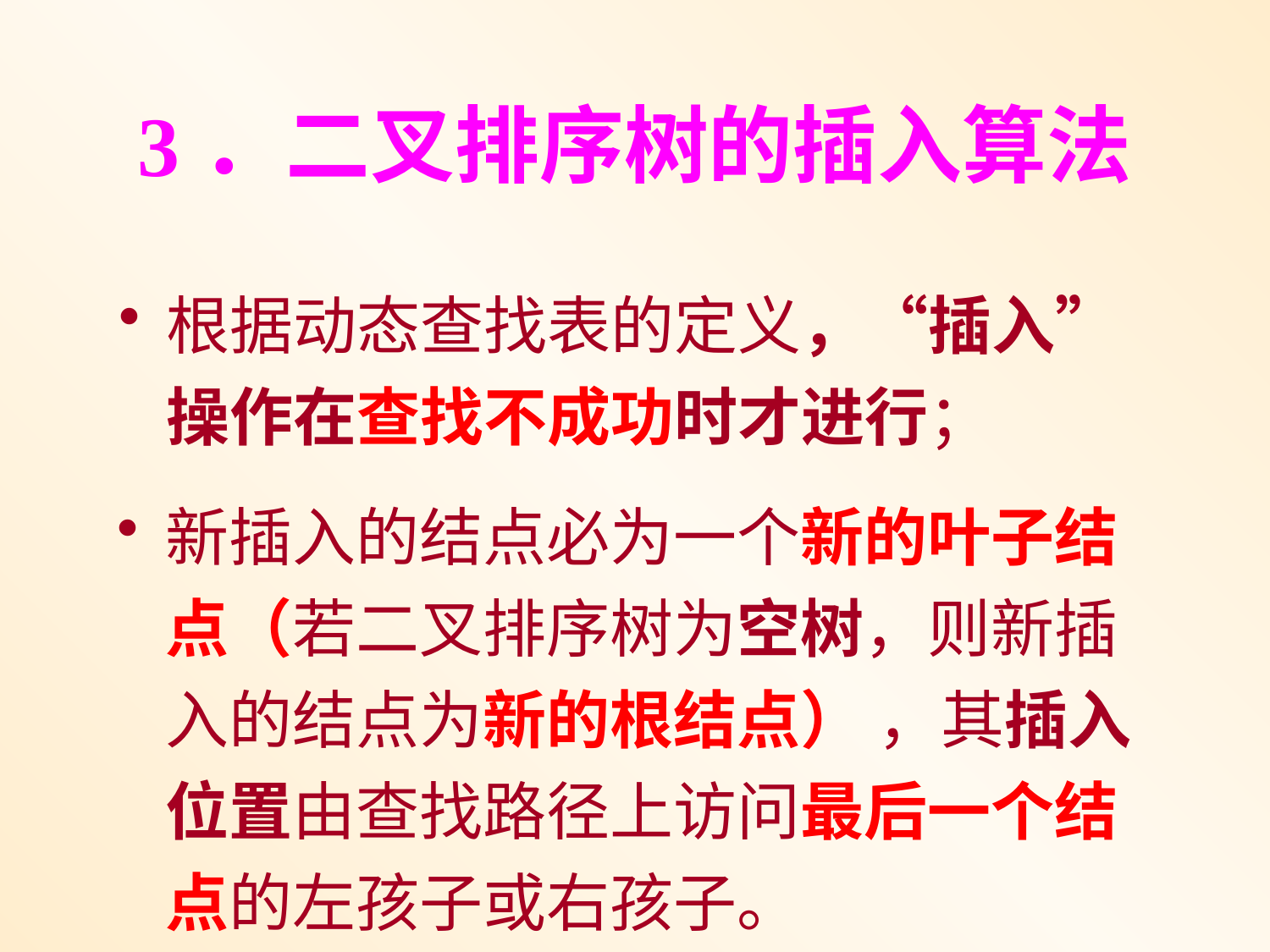

# 3．二叉排序树的插入算法
根据动态查找表的定义，“插入”操作在查找不成功时才进行；
新插入的结点必为一个新的叶子结点（若二叉排序树为空树，则新插入的结点为新的根结点） ，其插入位置由查找路径上访问最后一个结点的左孩子或右孩子。